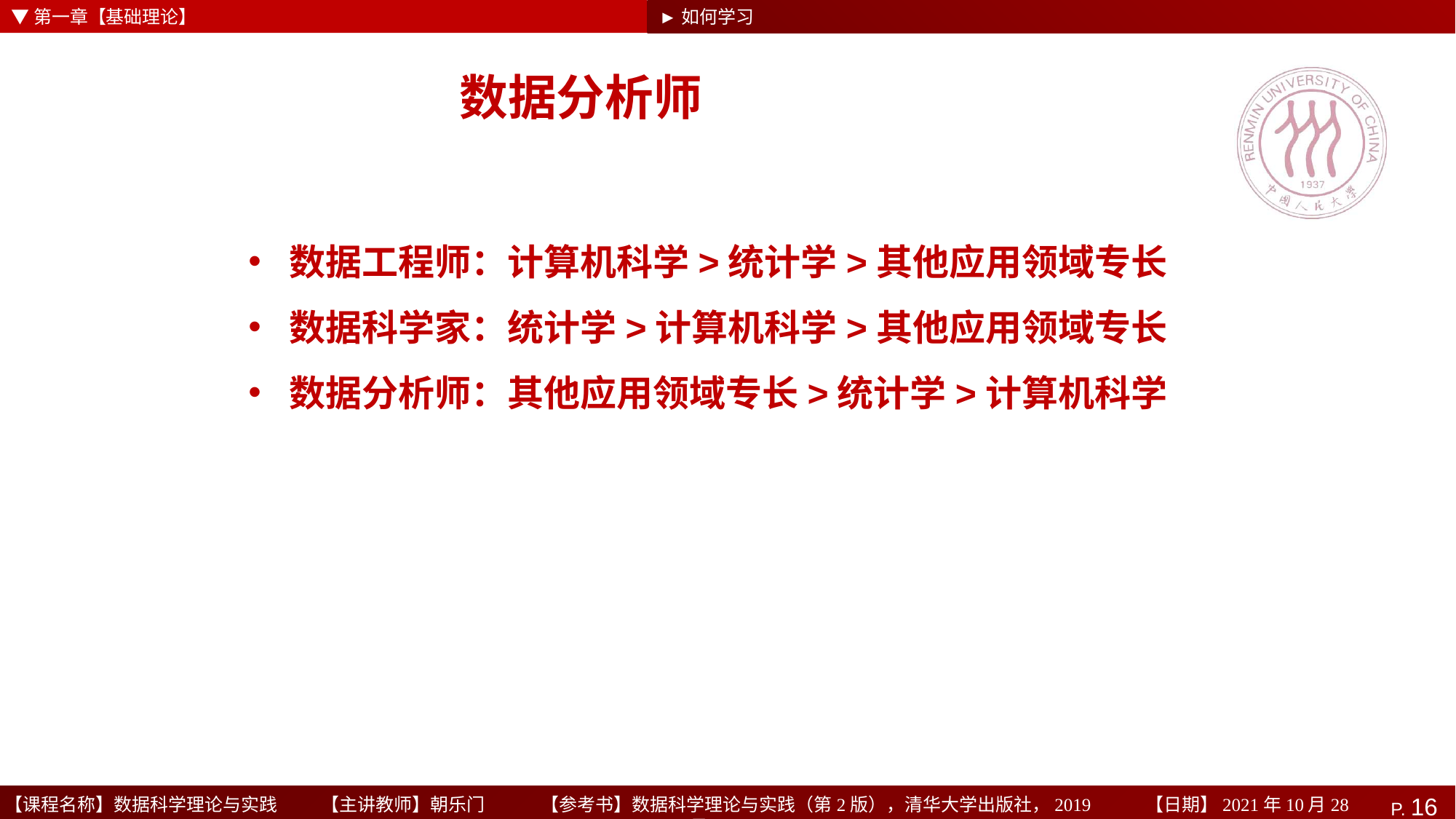

▼第一章【基础理论】
►如何学习
# 数据分析师
数据工程师：计算机科学>统计学>其他应用领域专长
数据科学家：统计学>计算机科学>其他应用领域专长
数据分析师：其他应用领域专长>统计学>计算机科学